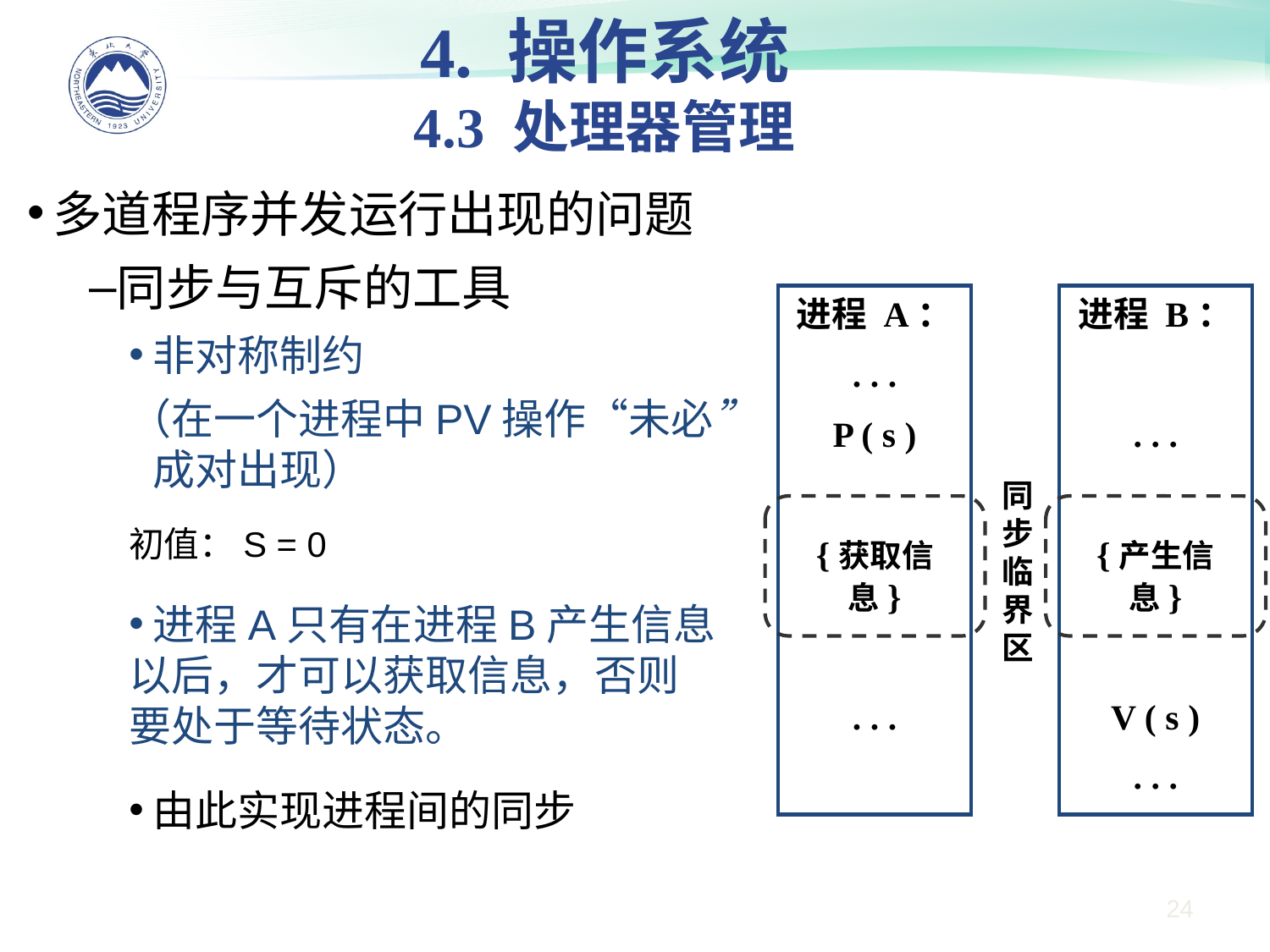

4. 操作系统
4.3 处理器管理
多道程序并发运行出现的问题
同步与互斥的工具
非对称制约
（在一个进程中PV操作“未必”成对出现）
初值：S = 0
进程A只有在进程B产生信息
以后，才可以获取信息，否则
要处于等待状态。
由此实现进程间的同步
进程 A：
. . .
P ( s )

{获取信息}

. . .
进程 B：

. . .

{产生信息}

V ( s )
. . .
同步临界区

24